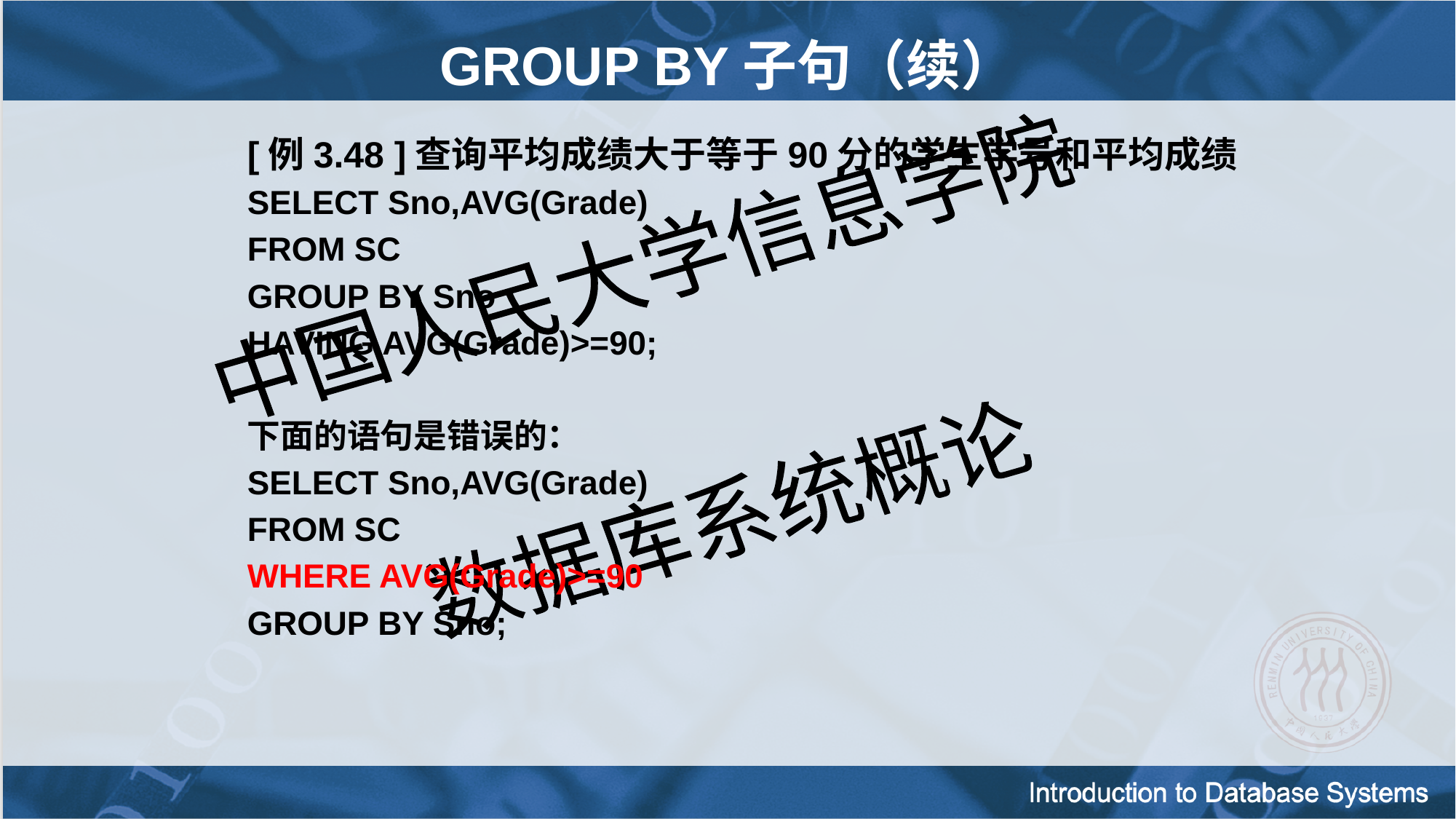

GROUP BY子句（续）
[例3.48 ]查询平均成绩大于等于90分的学生学号和平均成绩
SELECT Sno,AVG(Grade)
FROM SC
GROUP BY Sno
HAVING AVG(Grade)>=90;

下面的语句是错误的：
SELECT Sno,AVG(Grade)
FROM SC
WHERE AVG(Grade)>=90
GROUP BY Sno;